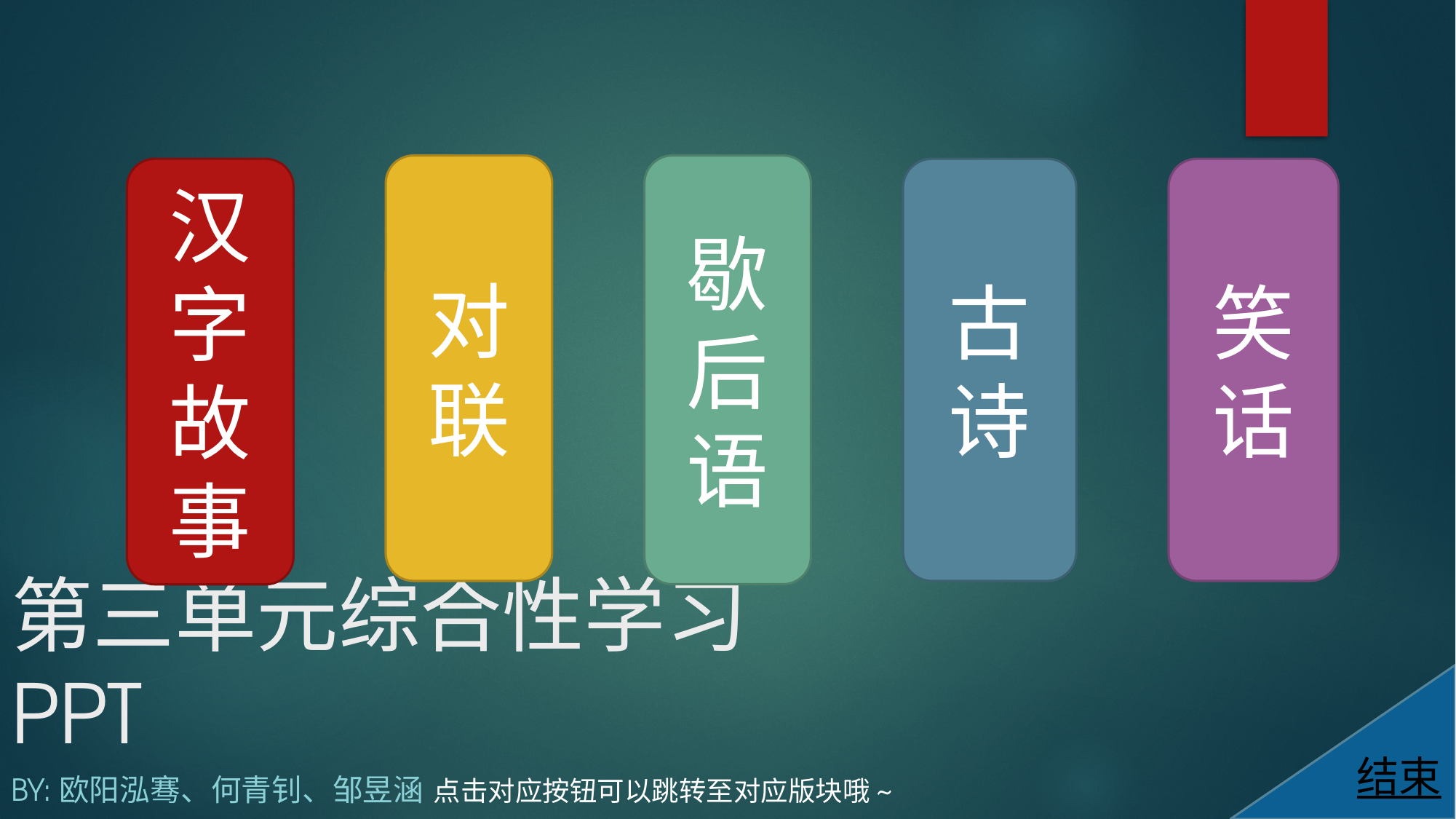

汉字
对联
歇
后
语
汉字故事
古诗
笑话
# 第三单元综合性学习PPT
结束
By:欧阳泓骞、何青钊、邹昱涵
点击对应按钮可以跳转至对应版块哦~